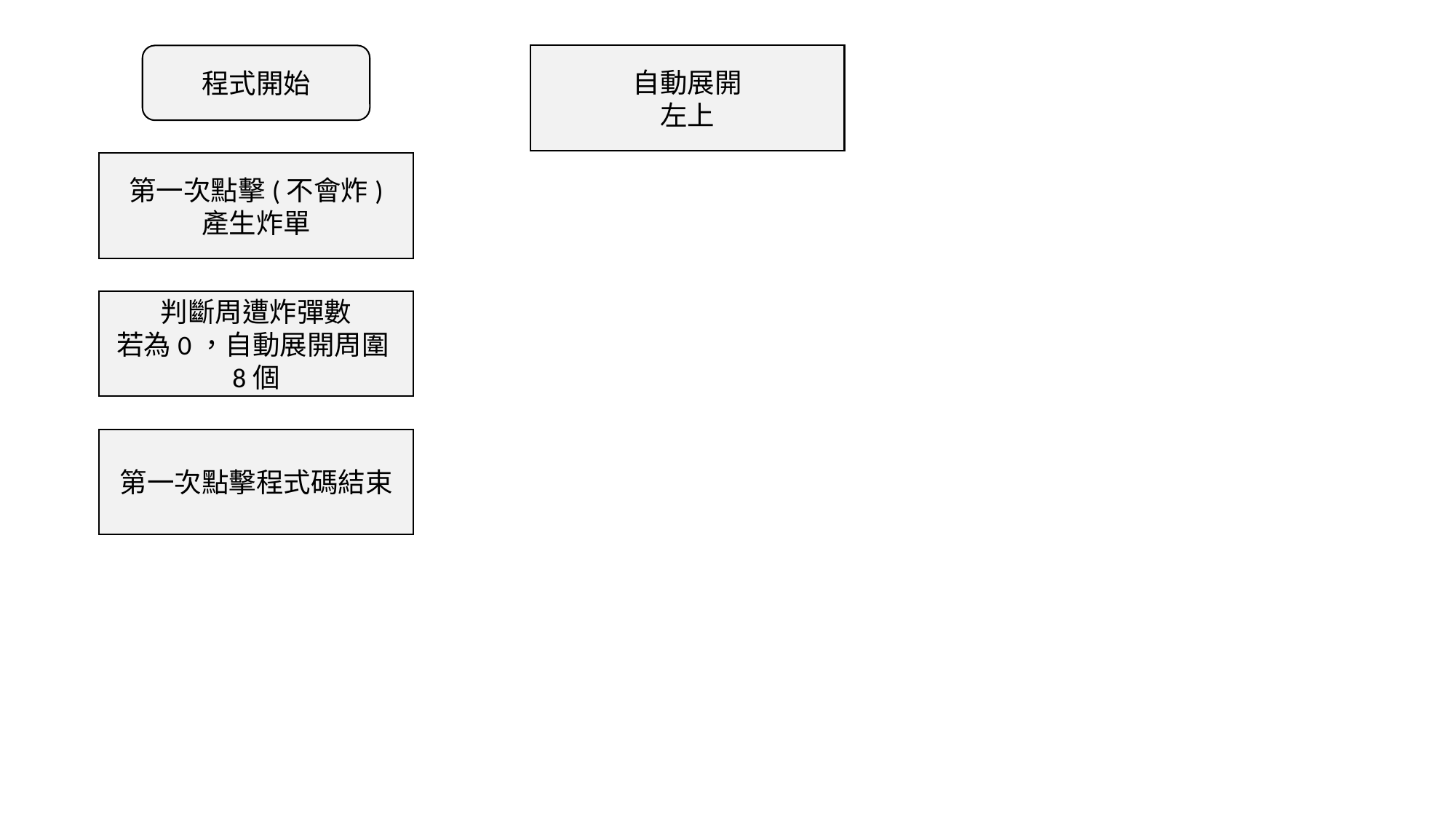

程式開始
自動展開
左上
第一次點擊(不會炸)
產生炸單
判斷周遭炸彈數
若為0，自動展開周圍8個
第一次點擊程式碼結束